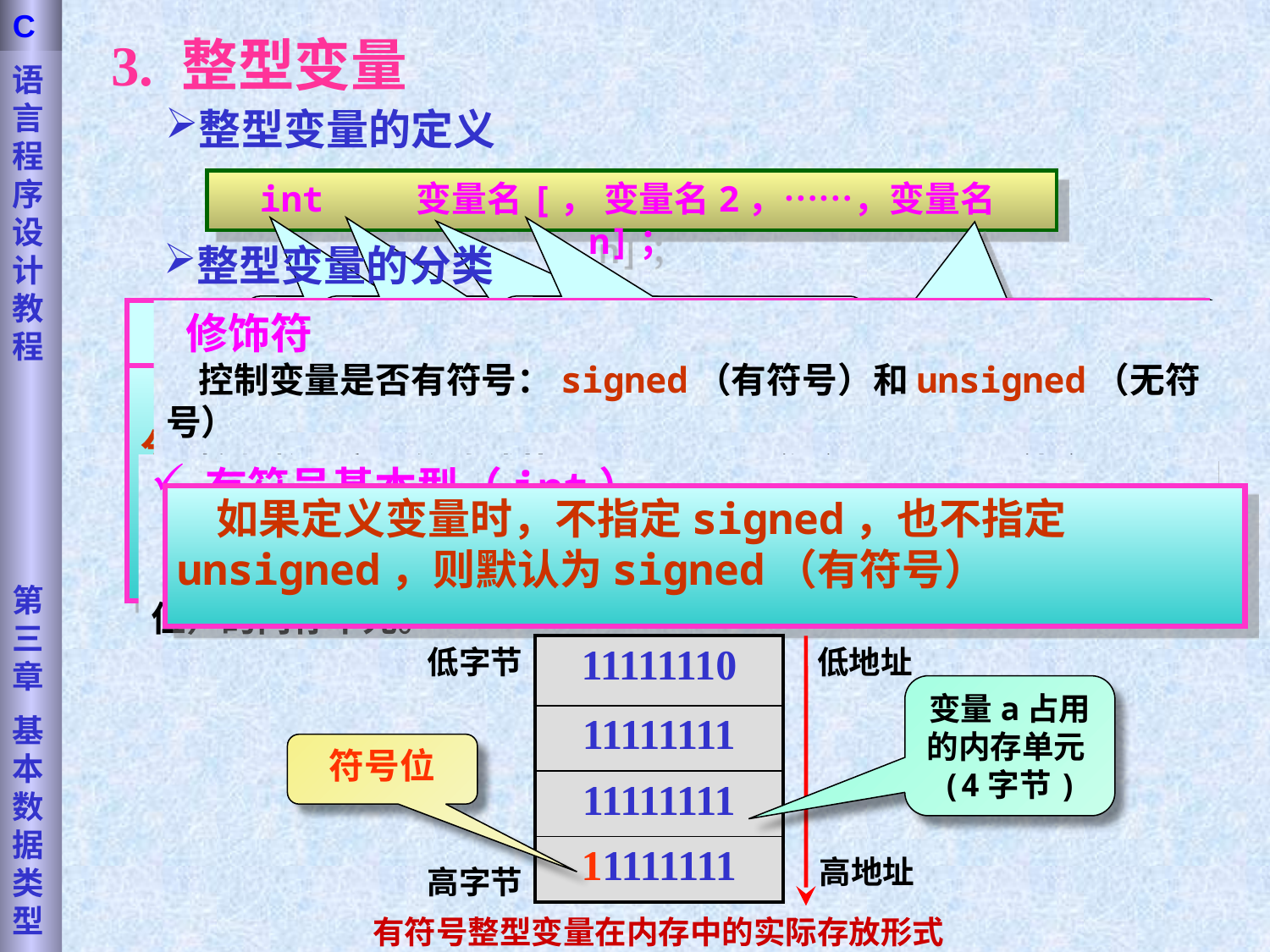

语言程序设计教程

第三章
基本数据类型
C
3. 整型变量
整型变量的定义
int    变量名[， 变量名2，……，变量名n]；
整型变量的分类
int必须小写
至少一个空格
以逗号,分隔
以分号;结尾
必须为合法的标识符
定义时可以赋初值，方法：在变量名后面增加“= 数值”
 修饰符
   控制变量是否有符号：signed（有符号）和unsigned（无符号）
   控制整型变量的值域范围 ：short（短）和long（长）。
例：
 int  a;
 int  x, y, z;
 int  m = 2, y = -3;
        当程序中定义了一个变量时，计算机会为这个变量分配一个相应大小的内存单元。因此，这个变量是有值的，它的值就是对应内存单元的值。如果定义时没有赋初值，则这个值程序员是无法预知的。
 有符号基本型（int）
   int a = -2; //定义一个有符号整型变量a，并赋初值-2
  占一个机器字大小的内存单元；VC6.0下，变量占4个字节（32位）的内存单元。
   如果定义变量时，不指定signed，也不指定unsigned，则默认为signed（有符号）
低字节
高字节
低地址
高地址

| 11111110 |
| --- |
| 11111111 |
| 11111111 |
| 11111111 |
变量a占用的内存单元(4字节)
符号位
有符号整型变量在内存中的实际存放形式